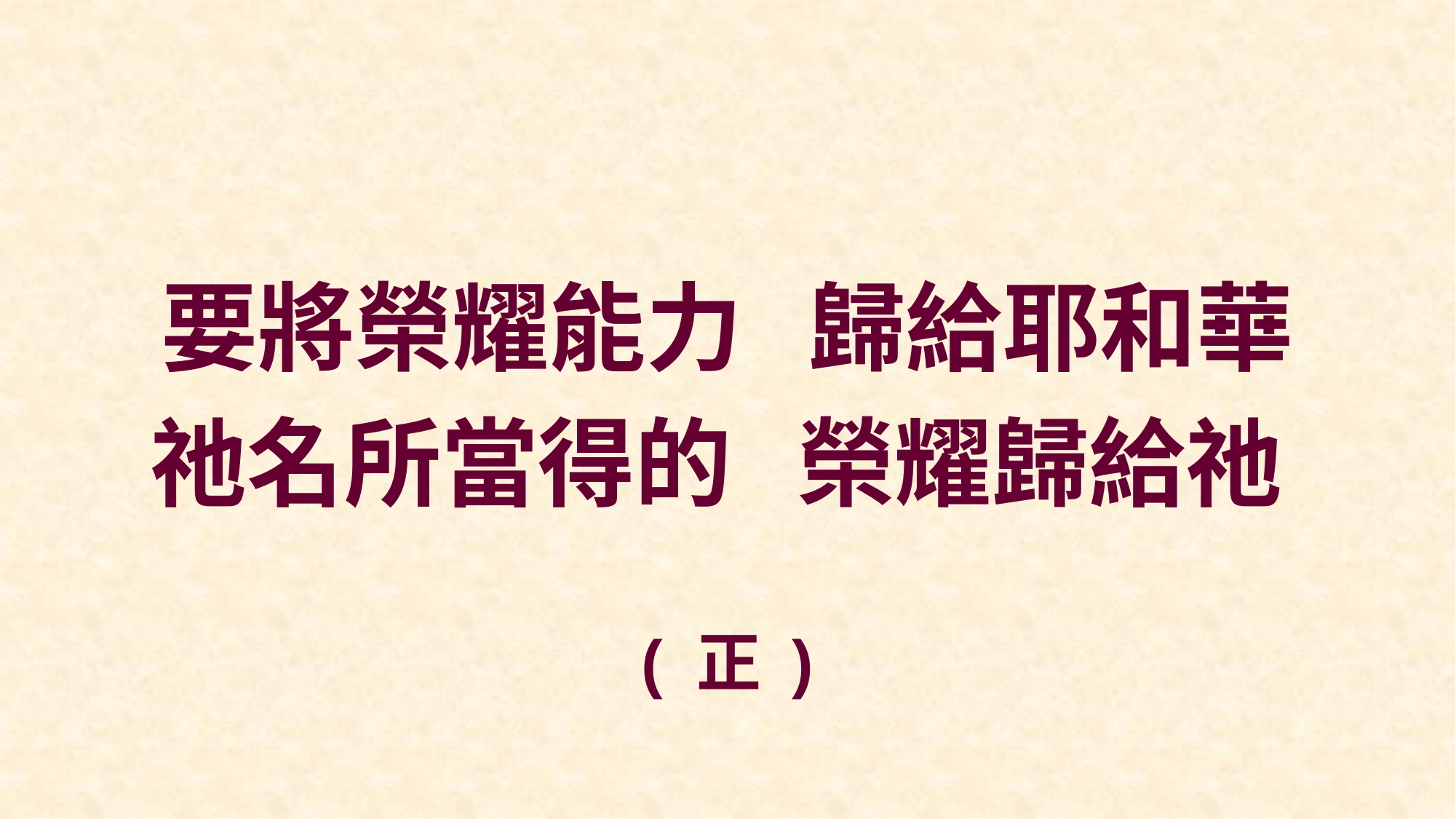

要將榮耀能力   歸給耶和華
祂名所當得的   榮耀歸給祂
( 正 )